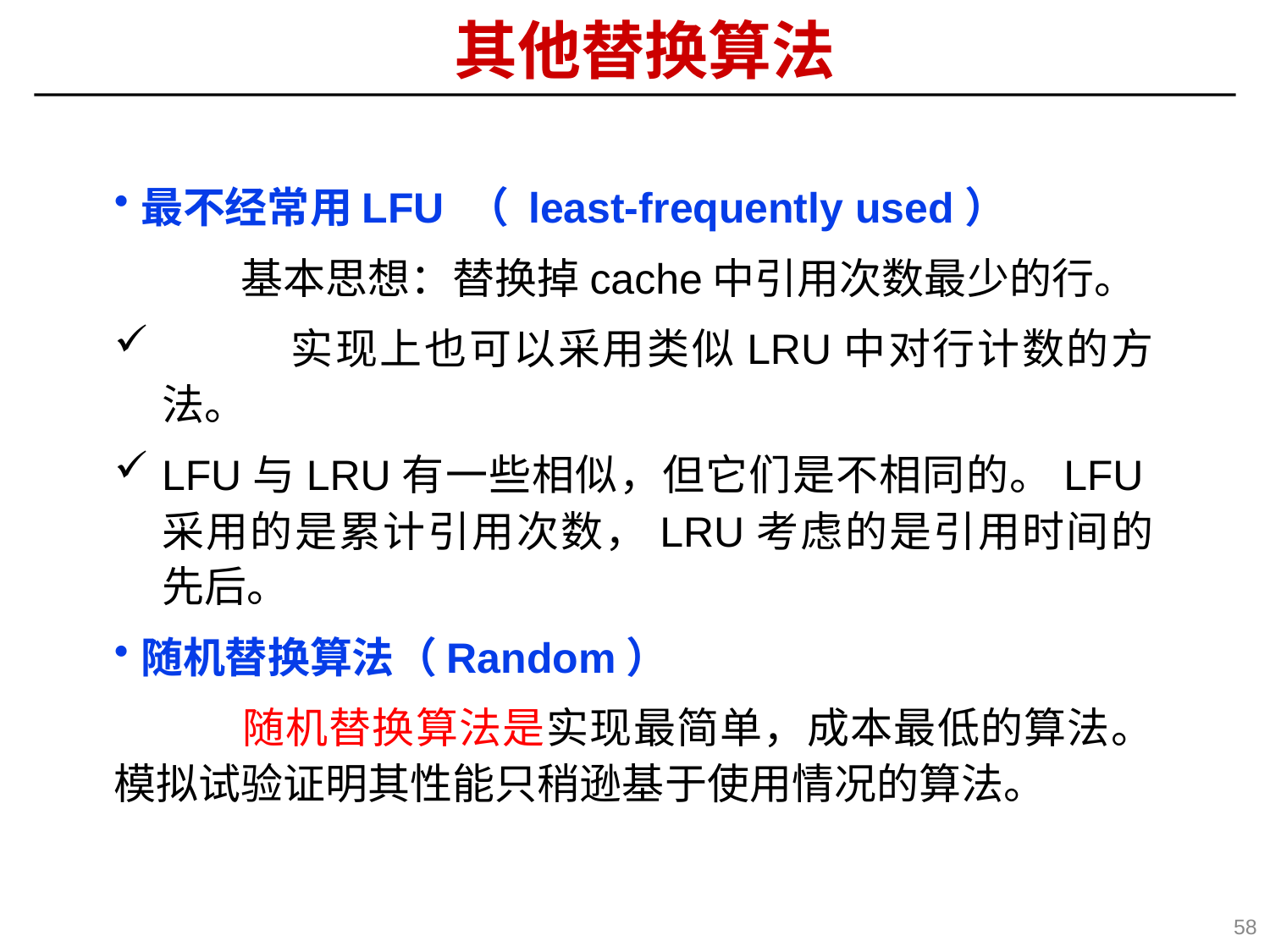

其他替换算法
最不经常用LFU （ least-frequently used）
	基本思想：替换掉cache中引用次数最少的行。
	实现上也可以采用类似LRU中对行计数的方法。
LFU与LRU有一些相似，但它们是不相同的。LFU采用的是累计引用次数，LRU考虑的是引用时间的先后。
随机替换算法（Random）
	随机替换算法是实现最简单，成本最低的算法。模拟试验证明其性能只稍逊基于使用情况的算法。
58